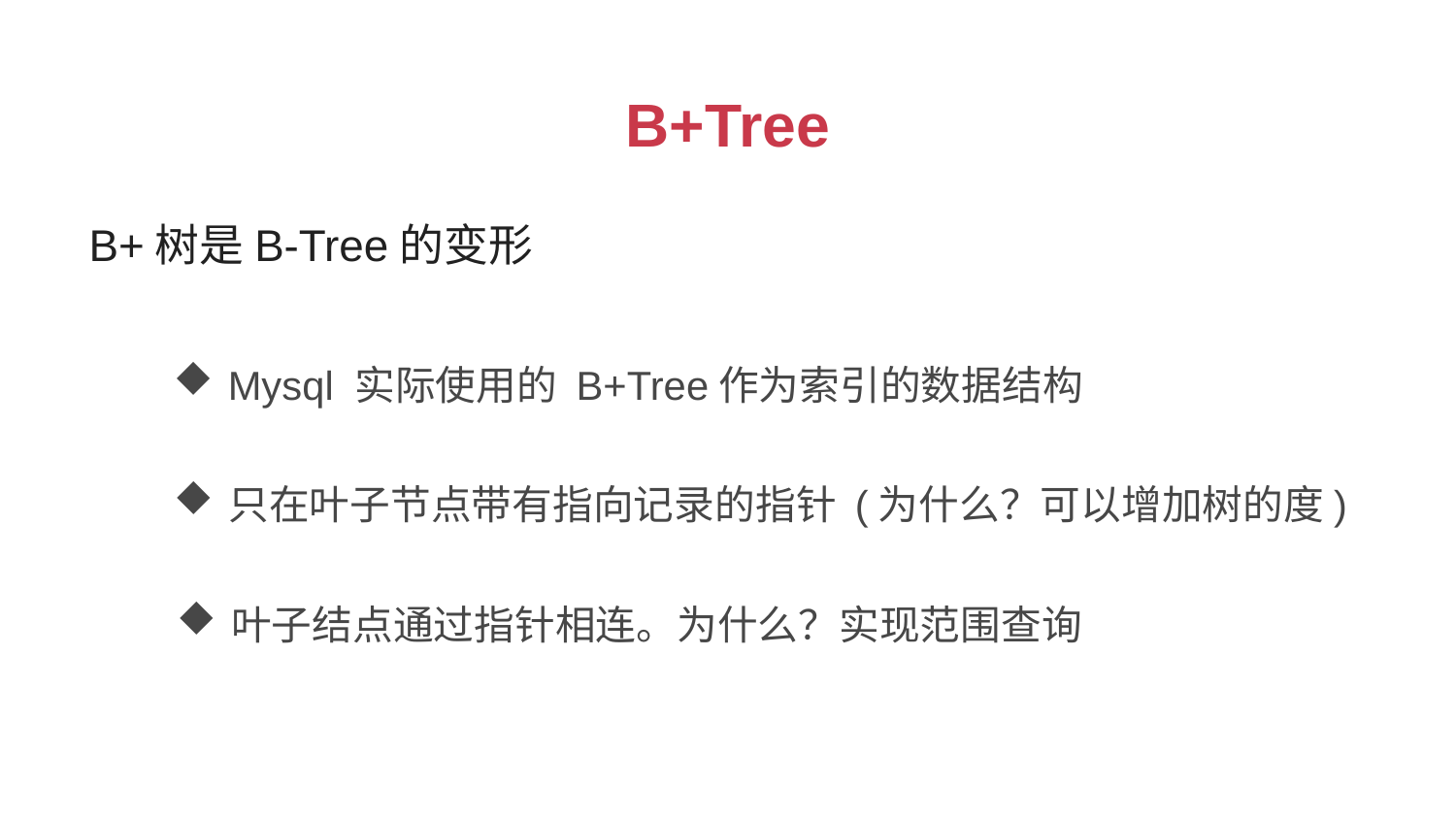

B+Tree
B+树是B-Tree的变形
Mysql 实际使用的 B+Tree作为索引的数据结构
只在叶子节点带有指向记录的指针 (为什么？可以增加树的度)
叶子结点通过指针相连。为什么？实现范围查询